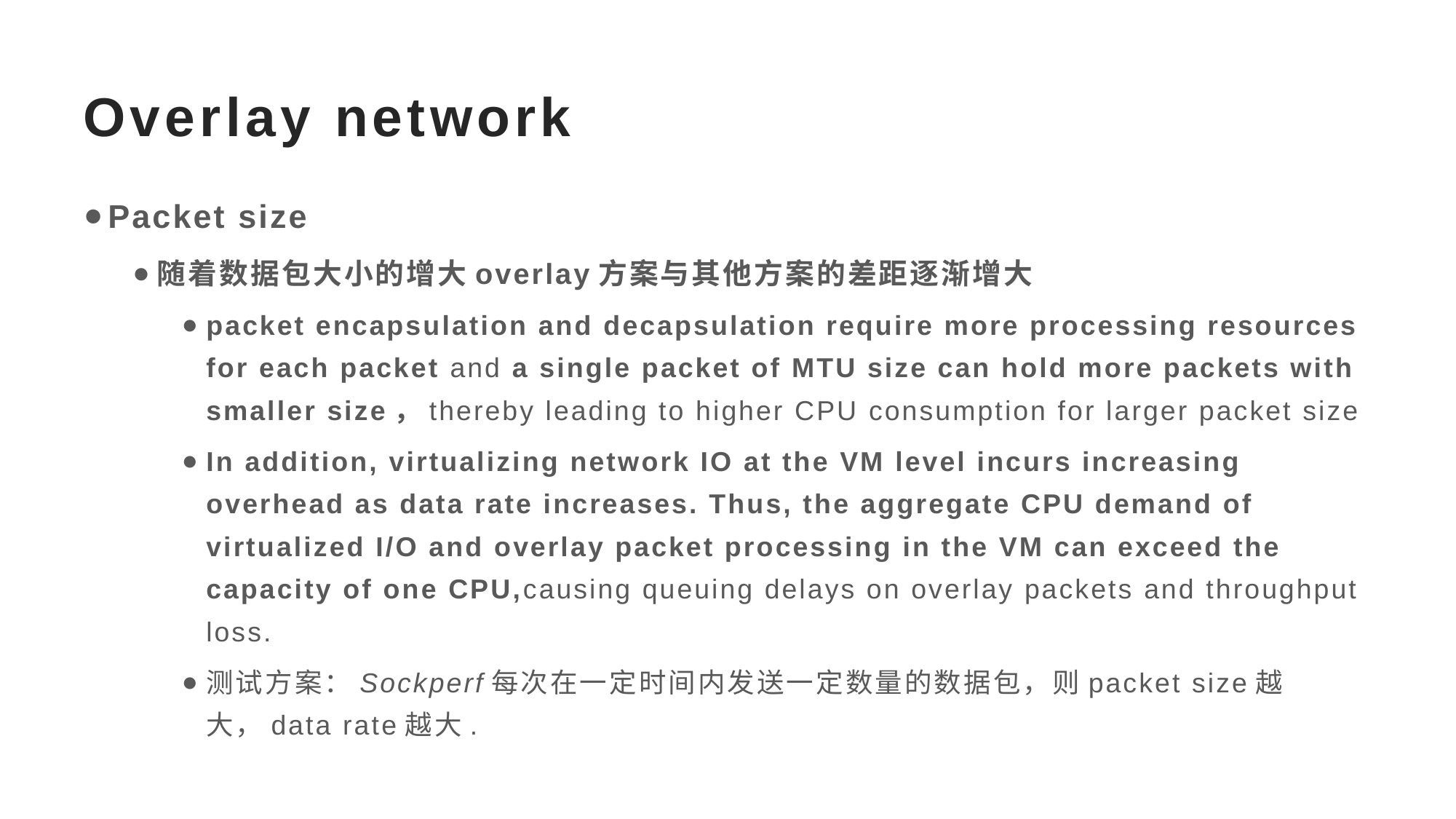

# Overlay network
Packet size
随着数据包大小的增大overlay方案与其他方案的差距逐渐增大
packet encapsulation and decapsulation require more processing resources for each packet and a single packet of MTU size can hold more packets with smaller size，thereby leading to higher CPU consumption for larger packet size
In addition, virtualizing network IO at the VM level incurs increasing overhead as data rate increases. Thus, the aggregate CPU demand of virtualized I/O and overlay packet processing in the VM can exceed the capacity of one CPU,causing queuing delays on overlay packets and throughput loss.
测试方案：Sockperf每次在一定时间内发送一定数量的数据包，则packet size越大，data rate越大.